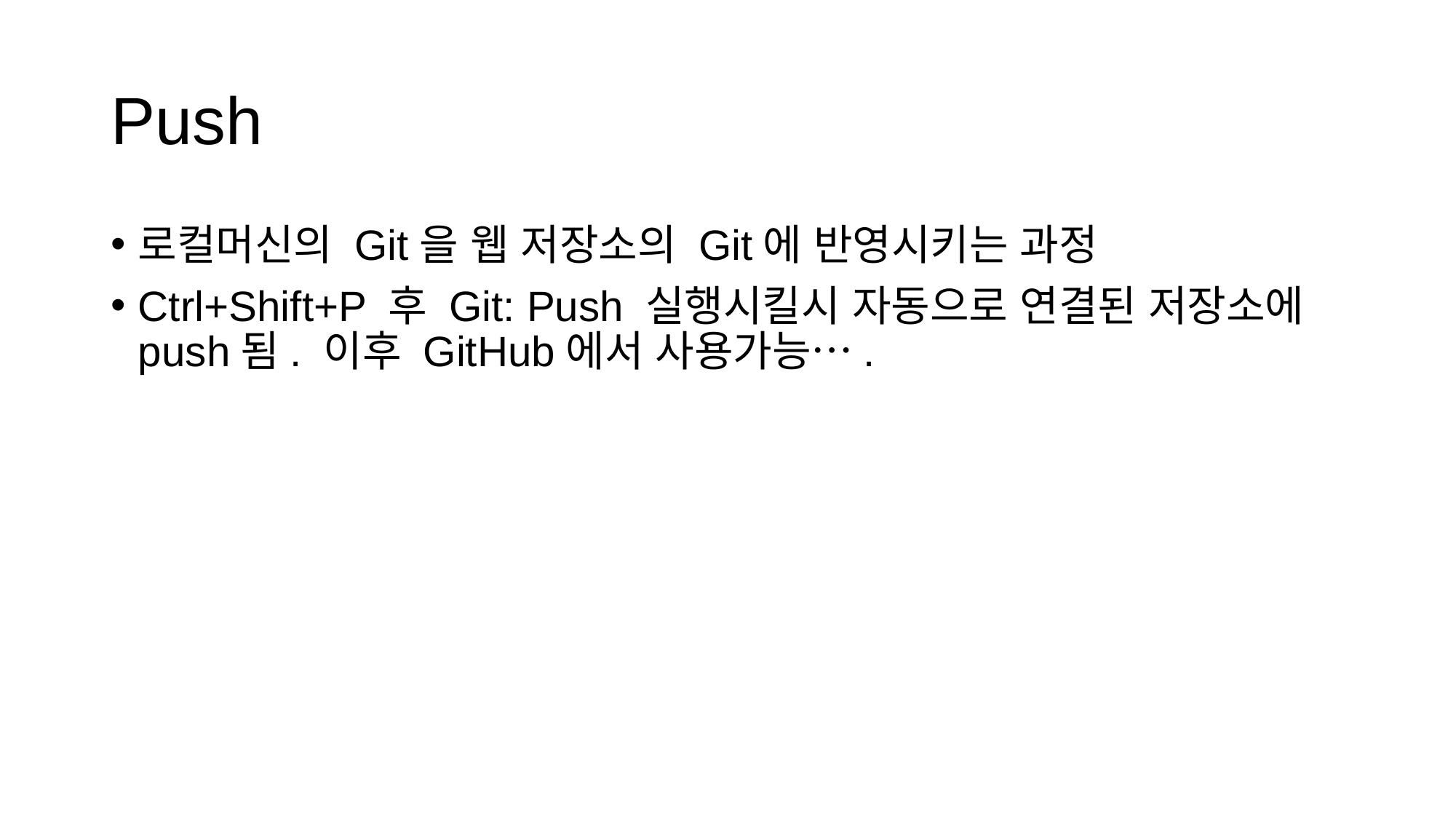

# Push
로컬머신의 Git을 웹 저장소의 Git에 반영시키는 과정
Ctrl+Shift+P 후 Git: Push 실행시킬시 자동으로 연결된 저장소에 push됨. 이후 GitHub에서 사용가능….